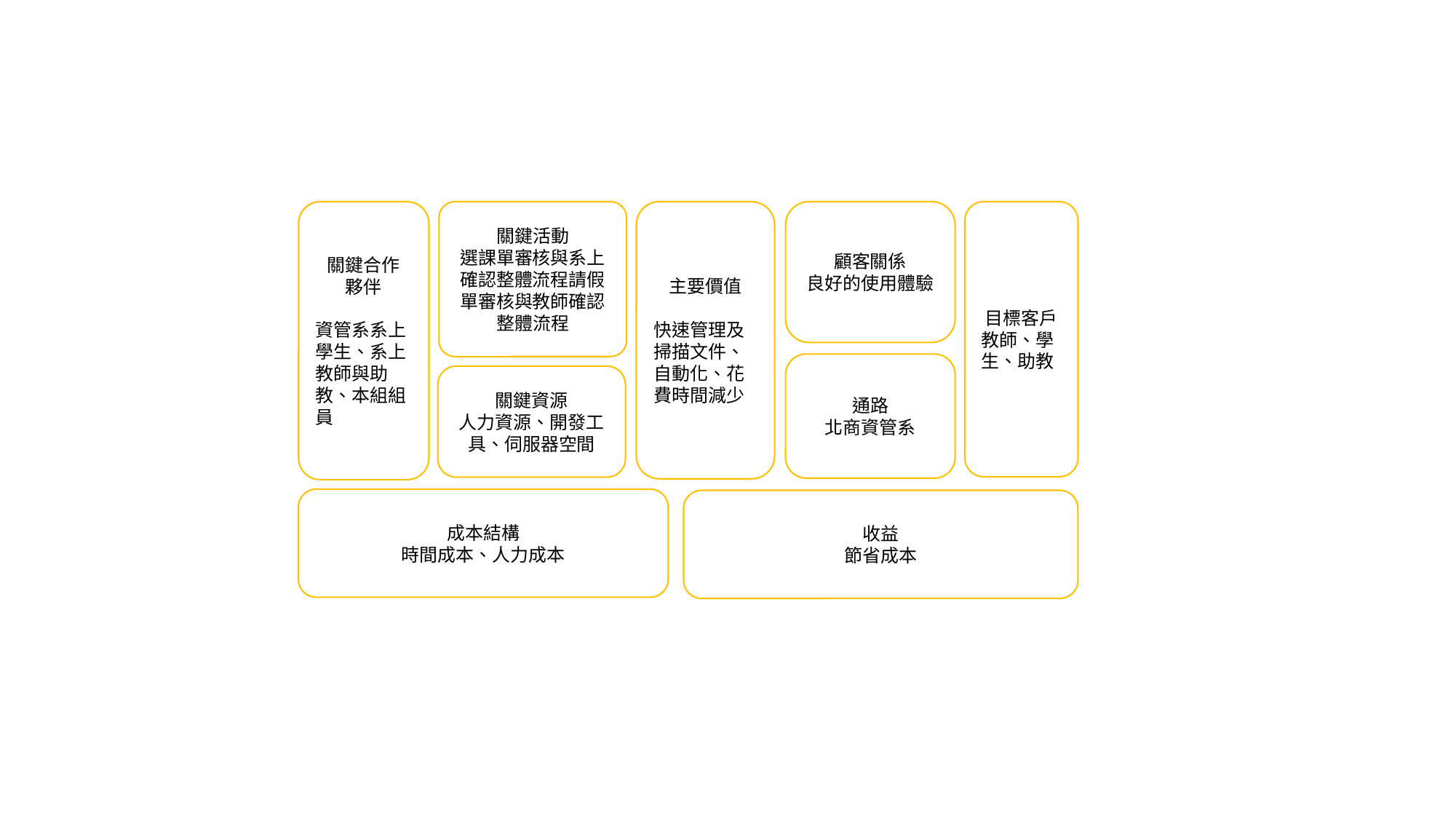

關鍵合作
夥伴
資管系系上學生、系上教師與助教、本組組員
關鍵活動
選課單審核與系上確認整體流程請假單審核與教師確認整體流程
主要價值
快速管理及掃描文件、自動化、花費時間減少
顧客關係
良好的使用體驗
目標客戶
教師、學生、助教
通路
北商資管系
關鍵資源
人力資源、開發工具、伺服器空間
成本結構
時間成本、人力成本
收益
節省成本